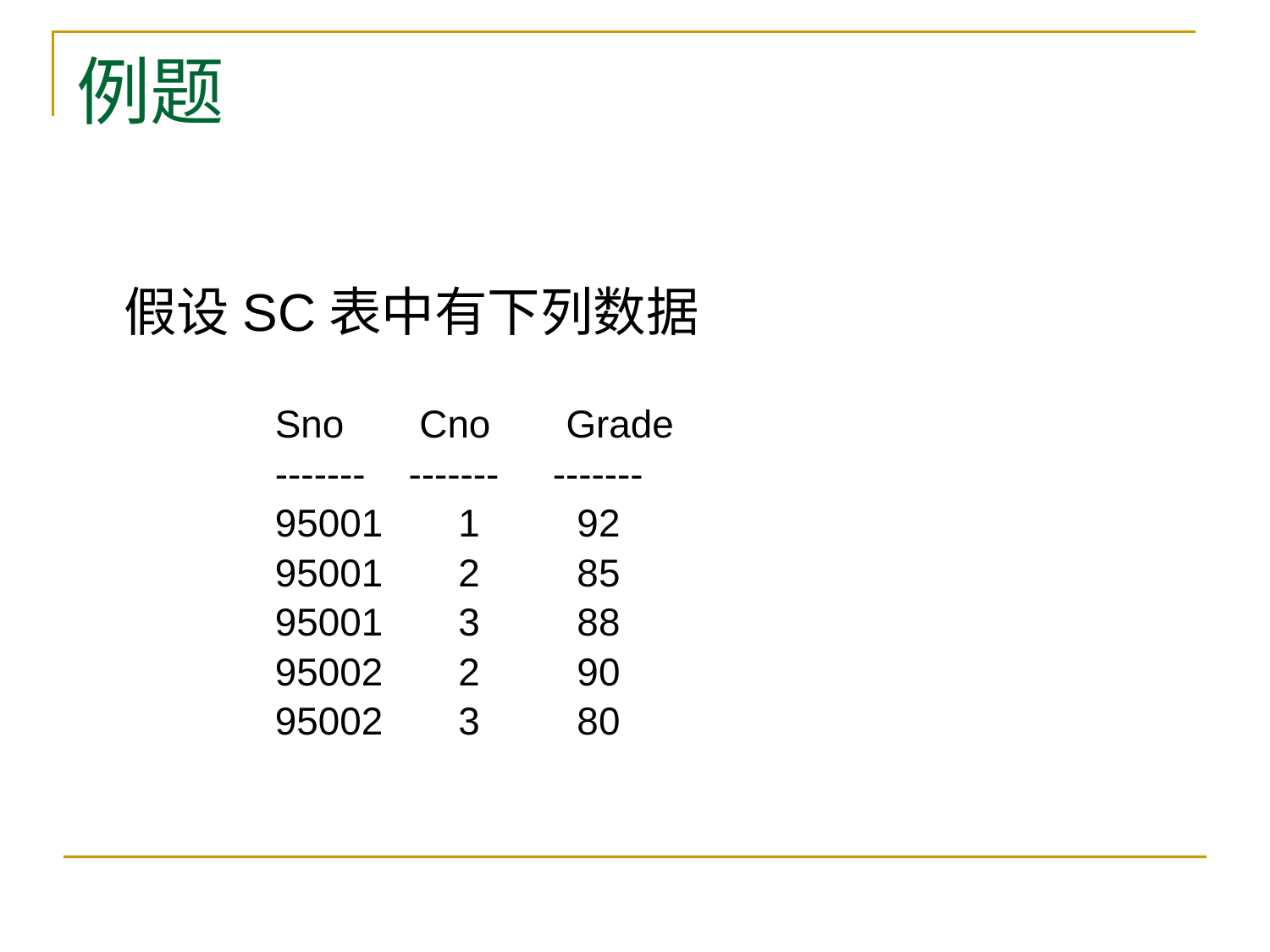

# 例题

假设SC表中有下列数据

              Sno       Cno       Grade
              -------    -------     -------
              95001       1         92
              95001       2         85
              95001       3         88
              95002       2         90
              95002       3         80